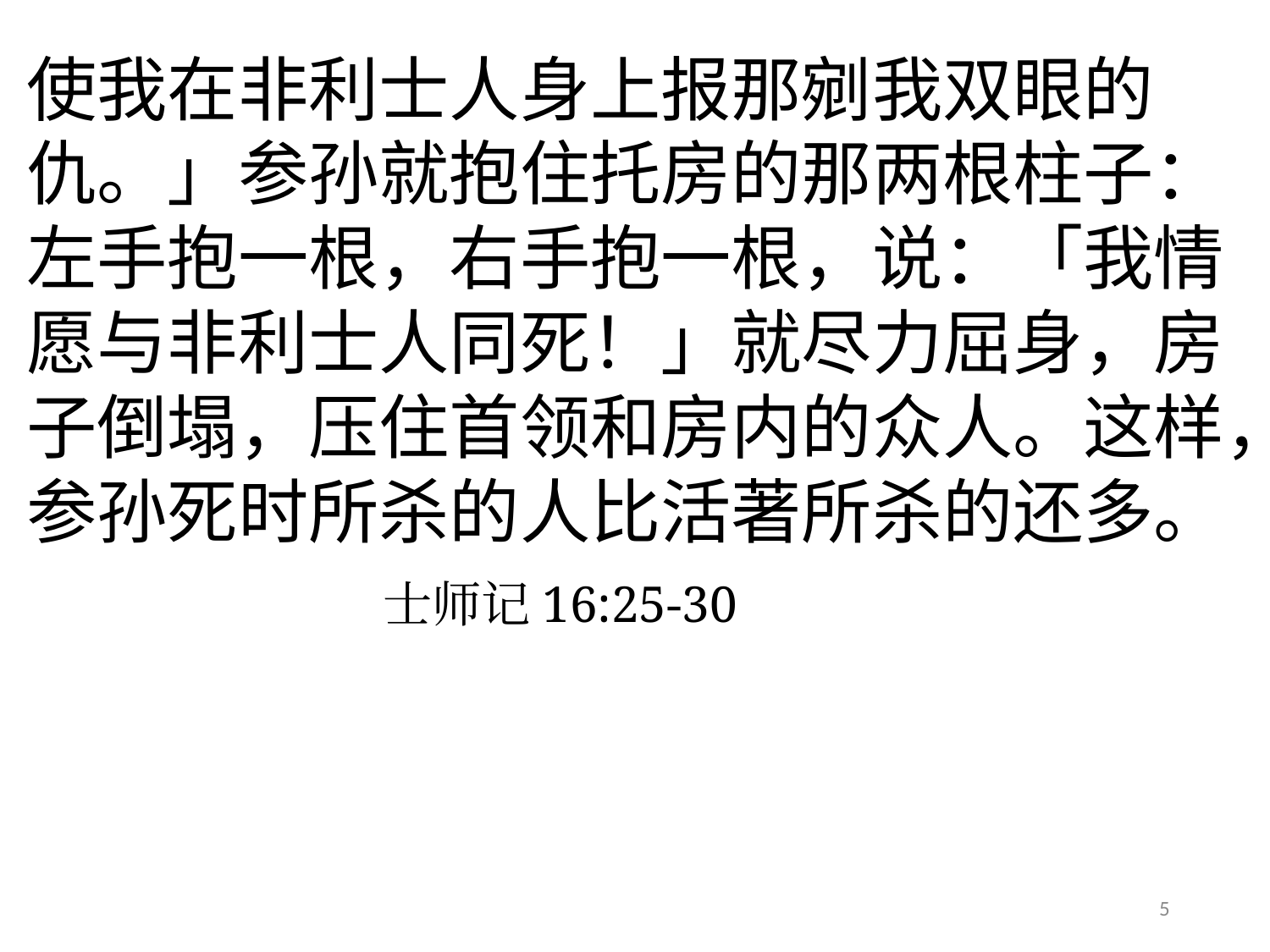

使我在非利士人身上报那剜我双眼的仇。」参孙就抱住托房的那两根柱子：左手抱一根，右手抱一根，说：「我情愿与非利士人同死！」就尽力屈身，房子倒塌，压住首领和房内的众人。这样，参孙死时所杀的人比活著所杀的还多。
                         士师记16:25-30
5